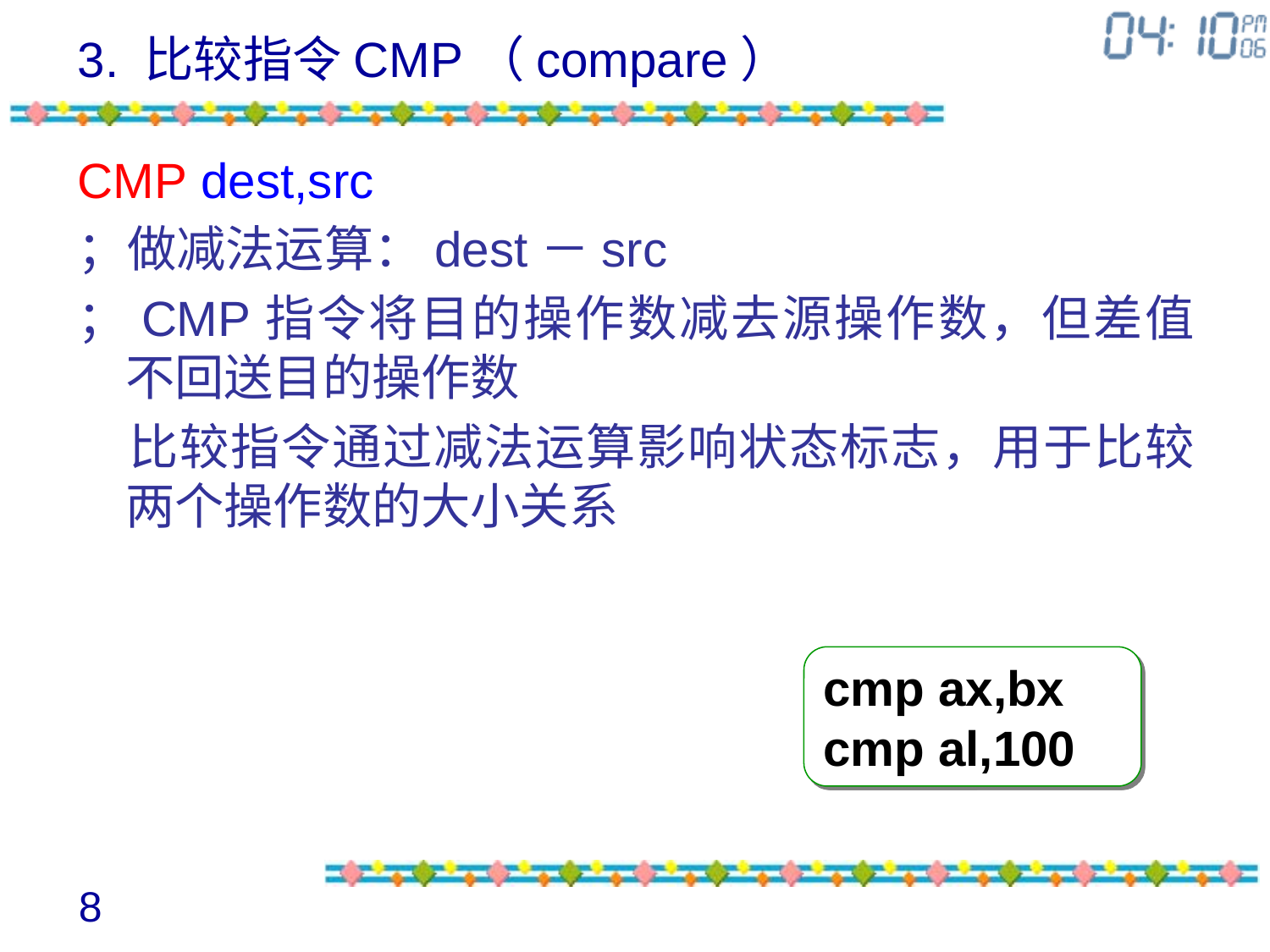

# 3. 比较指令CMP（compare）
CMP dest,src
；做减法运算：dest－src
；CMP指令将目的操作数减去源操作数，但差值不回送目的操作数
   比较指令通过减法运算影响状态标志，用于比较两个操作数的大小关系
cmp ax,bx
cmp al,100